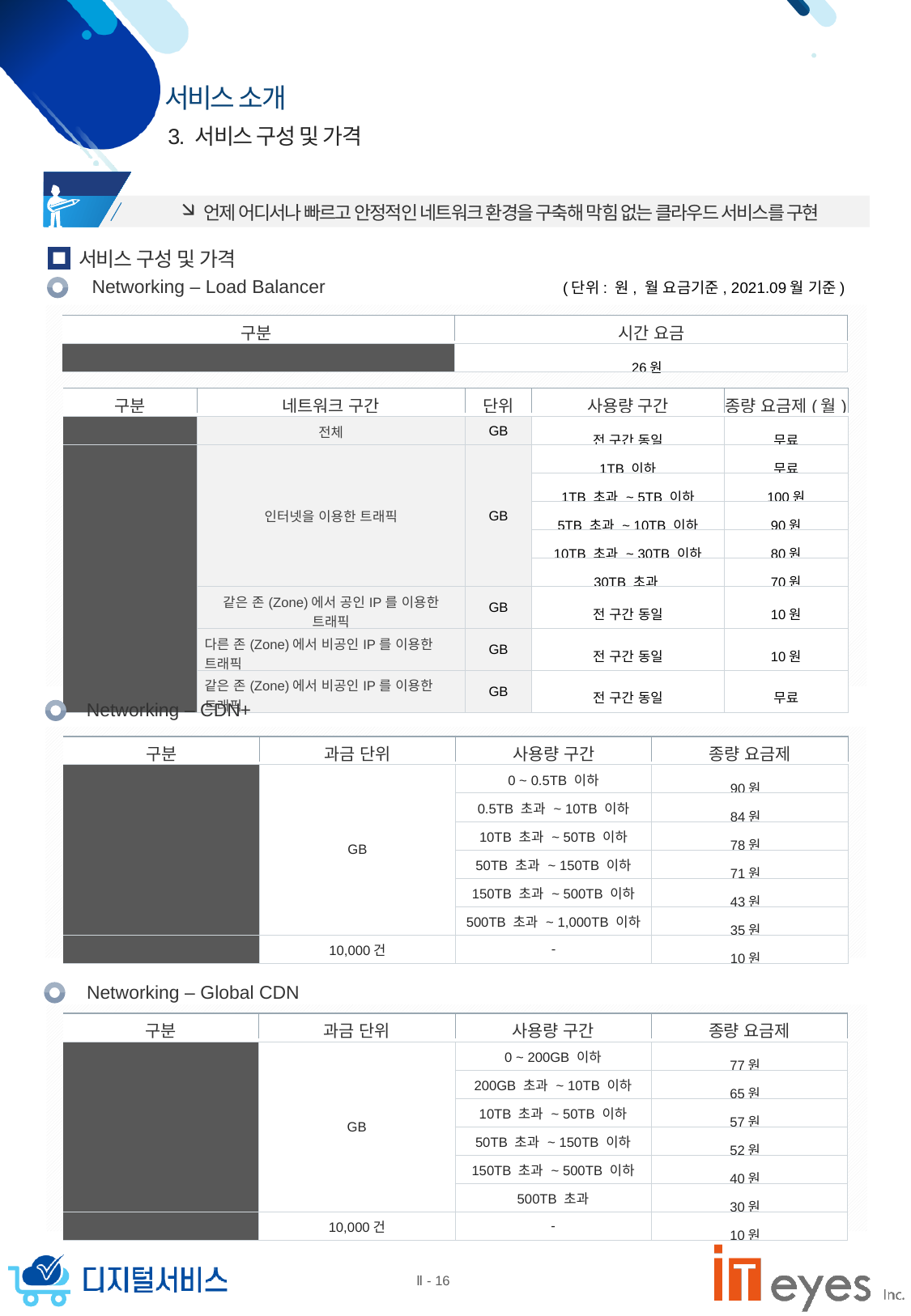

3. 서비스 구성 및 가격
언제 어디서나 빠르고 안정적인 네트워크 환경을 구축해 막힘 없는 클라우드 서비스를 구현
서비스 구성 및 가격

Networking – Load Balancer

(단위: 원, 월 요금기준, 2021.09월 기준)

| 구분 | 시간 요금 |
| --- | --- |
|  |  |
| 로드밸런서(대당) | 26원 |
| 구분 | 네트워크 구간 |  | 단위 | 사용량 구간 | 종량 요금제(월) |
| --- | --- | --- | --- | --- | --- |
|  |  |  |  |  |  |
| 인바운드 트래픽 | 전체 |  | GB | 전 구간 동일 | 무료 |
| 아웃바운드 트래픽 | 인터넷을 이용한 트래픽 |  | GB | 1TB 이하 | 무료 |
|  |  |  |  | 1TB 초과 ~ 5TB 이하 | 100원 |
|  |  |  |  | 5TB 초과 ~ 10TB 이하 | 90원 |
|  |  |  |  | 10TB 초과 ~ 30TB 이하 | 80원 |
|  |  |  |  | 30TB 초과 | 70원 |
|  | 같은 존(Zone)에서 공인IP를 이용한 트래픽 |  | GB | 전 구간 동일 | 10원 |
|  | 다른 존(Zone)에서 비공인IP를 이용한 트래픽 |  | GB | 전 구간 동일 | 10원 |
|  | 같은 존(Zone)에서 비공인IP를 이용한 트래픽 |  | GB | 전 구간 동일 | 무료 |
Networking – CDN+

| 구분 | 과금 단위 | 사용량 구간 | 종량 요금제 |
| --- | --- | --- | --- |
|  |  |  |  |
| 월 전송량 요금 | GB | 0 ~ 0.5TB 이하 | 90원 |
|  |  | 0.5TB 초과 ~ 10TB 이하 | 84원 |
|  |  | 10TB 초과 ~ 50TB 이하 | 78원 |
|  |  | 50TB 초과 ~ 150TB 이하 | 71원 |
|  |  | 150TB 초과 ~ 500TB 이하 | 43원 |
|  |  | 500TB 초과 ~ 1,000TB 이하 | 35원 |
| 월요청 수 요금 | 10,000건 | - | 10원 |
Networking – Global CDN

| 구분 | 과금 단위 | 사용량 구간 | 종량 요금제 |
| --- | --- | --- | --- |
|  |  |  |  |
| 월 전송량 요금 | GB | 0 ~ 200GB 이하 | 77원 |
|  |  | 200GB 초과 ~ 10TB 이하 | 65원 |
|  |  | 10TB 초과 ~ 50TB 이하 | 57원 |
|  |  | 50TB 초과 ~ 150TB 이하 | 52원 |
|  |  | 150TB 초과 ~ 500TB 이하 | 40원 |
|  |  | 500TB 초과 | 30원 |
| 월요청 수 요금 | 10,000건 | - | 10원 |